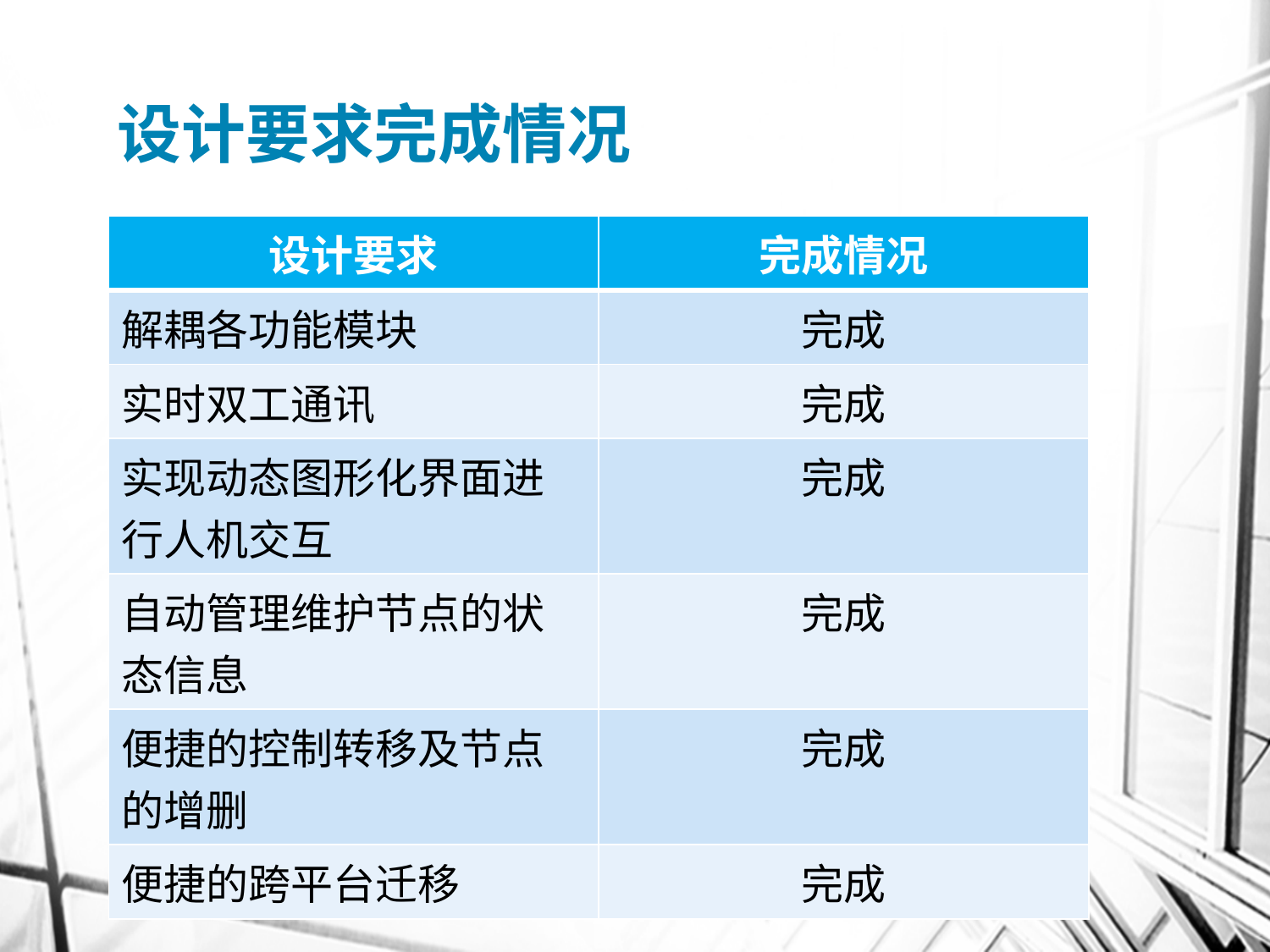

# 设计要求完成情况
| 设计要求 | 完成情况 |
| --- | --- |
| 解耦各功能模块 | 完成 |
| 实时双工通讯 | 完成 |
| 实现动态图形化界面进行人机交互 | 完成 |
| 自动管理维护节点的状态信息 | 完成 |
| 便捷的控制转移及节点的增删 | 完成 |
| 便捷的跨平台迁移 | 完成 |